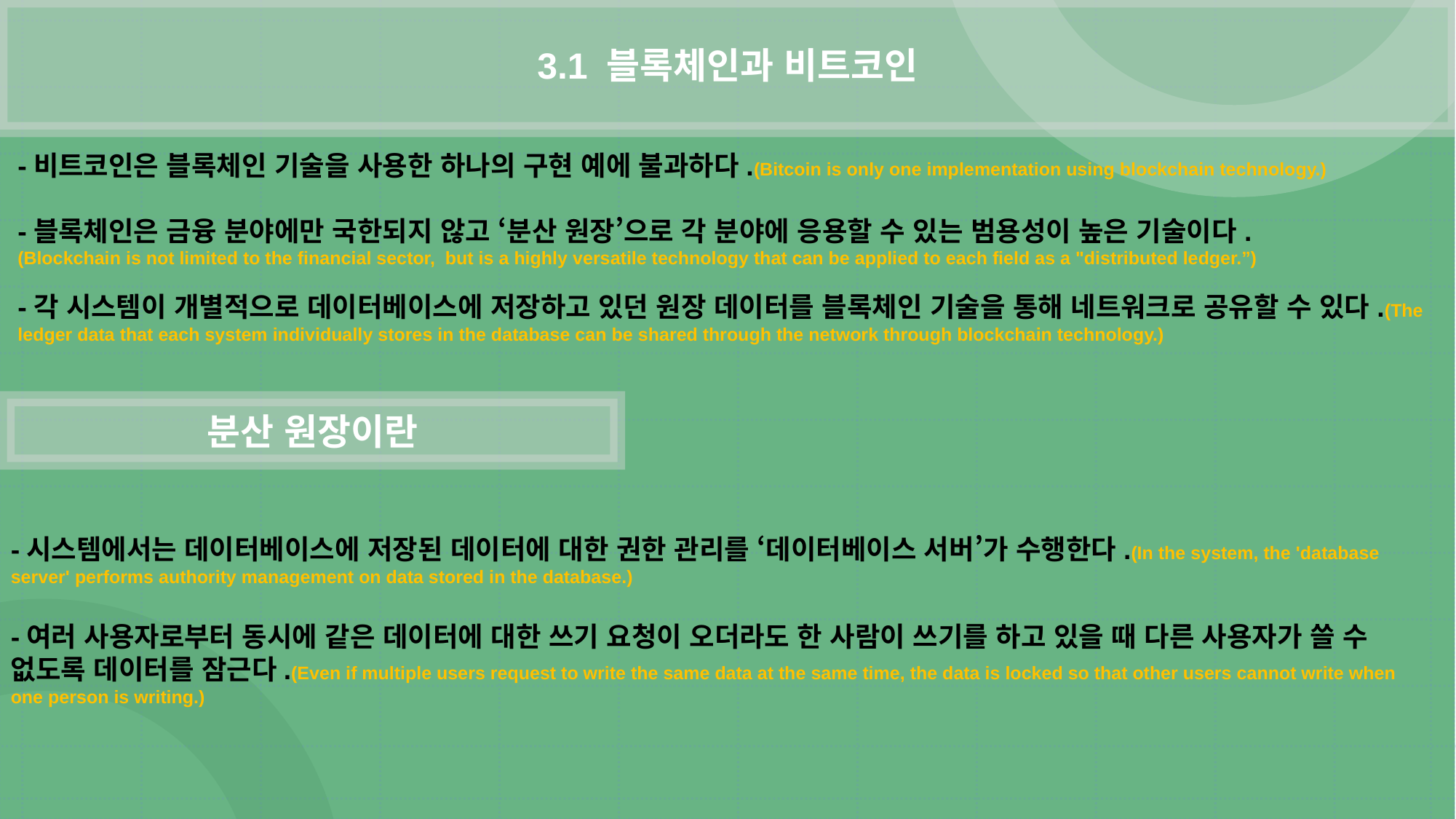

3.1 블록체인과 비트코인
-비트코인은 블록체인 기술을 사용한 하나의 구현 예에 불과하다.(Bitcoin is only one implementation using blockchain technology.)

-블록체인은 금융 분야에만 국한되지 않고 ‘분산 원장’으로 각 분야에 응용할 수 있는 범용성이 높은 기술이다.
(Blockchain is not limited to the financial sector,  but is a highly versatile technology that can be applied to each field as a "distributed ledger.”)

-각 시스템이 개별적으로 데이터베이스에 저장하고 있던 원장 데이터를 블록체인 기술을 통해 네트워크로 공유할 수 있다.(The ledger data that each system individually stores in the database can be shared through the network through blockchain technology.)

분산 원장이란
-시스템에서는 데이터베이스에 저장된 데이터에 대한 권한 관리를 ‘데이터베이스 서버’가 수행한다.(In the system, the 'database server' performs authority management on data stored in the database.)

-여러 사용자로부터 동시에 같은 데이터에 대한 쓰기 요청이 오더라도 한 사람이 쓰기를 하고 있을 때 다른 사용자가 쓸 수 없도록 데이터를 잠근다.(Even if multiple users request to write the same data at the same time, the data is locked so that other users cannot write when one person is writing.)